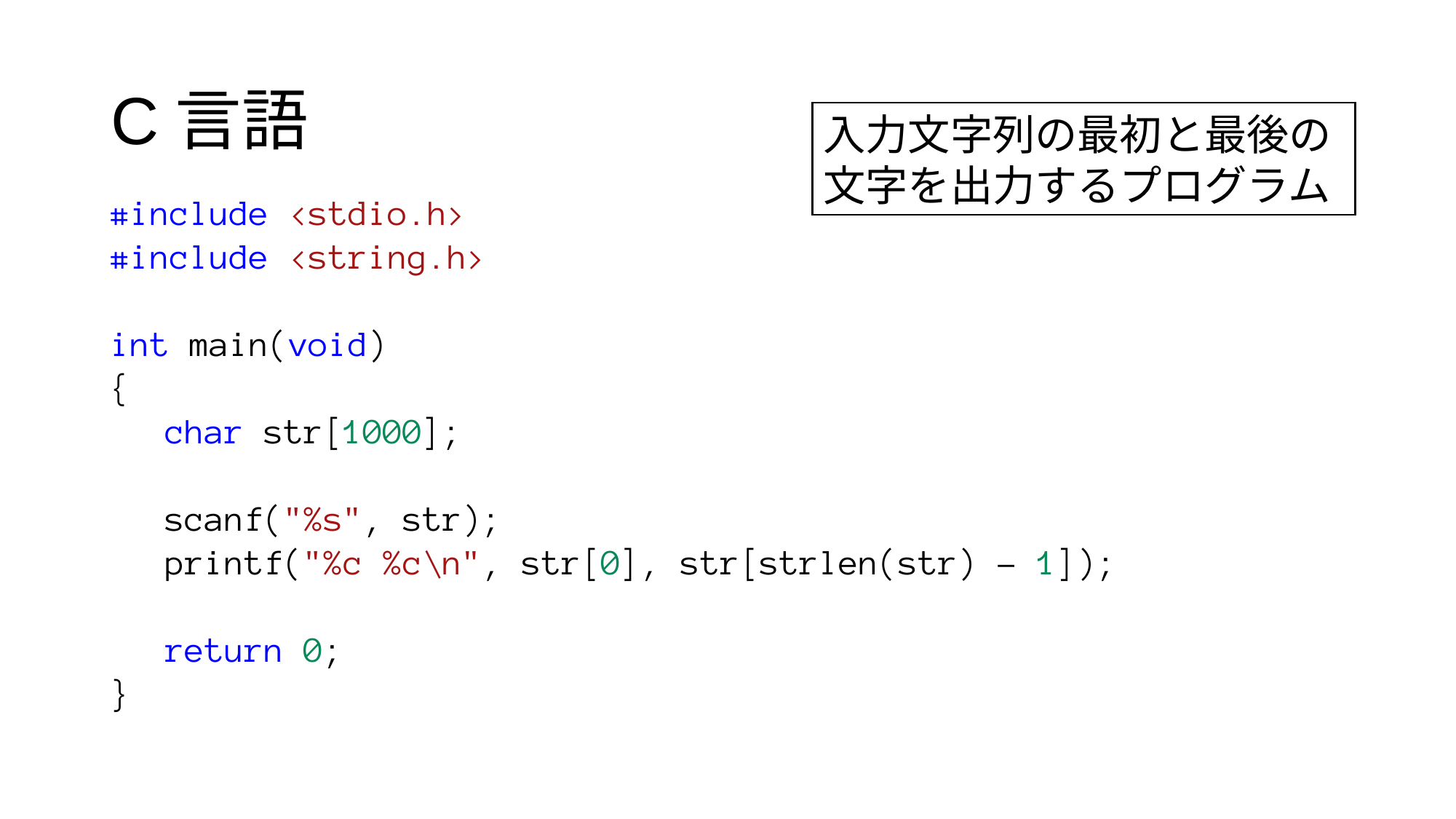

# C言語
入力文字列の最初と最後の文字を出力するプログラム
#include <stdio.h>
#include <string.h>
int main(void)
{
char str[1000];
scanf("%s", str);
printf("%c %c\n", str[0], str[strlen(str) - 1]);
return 0;
}